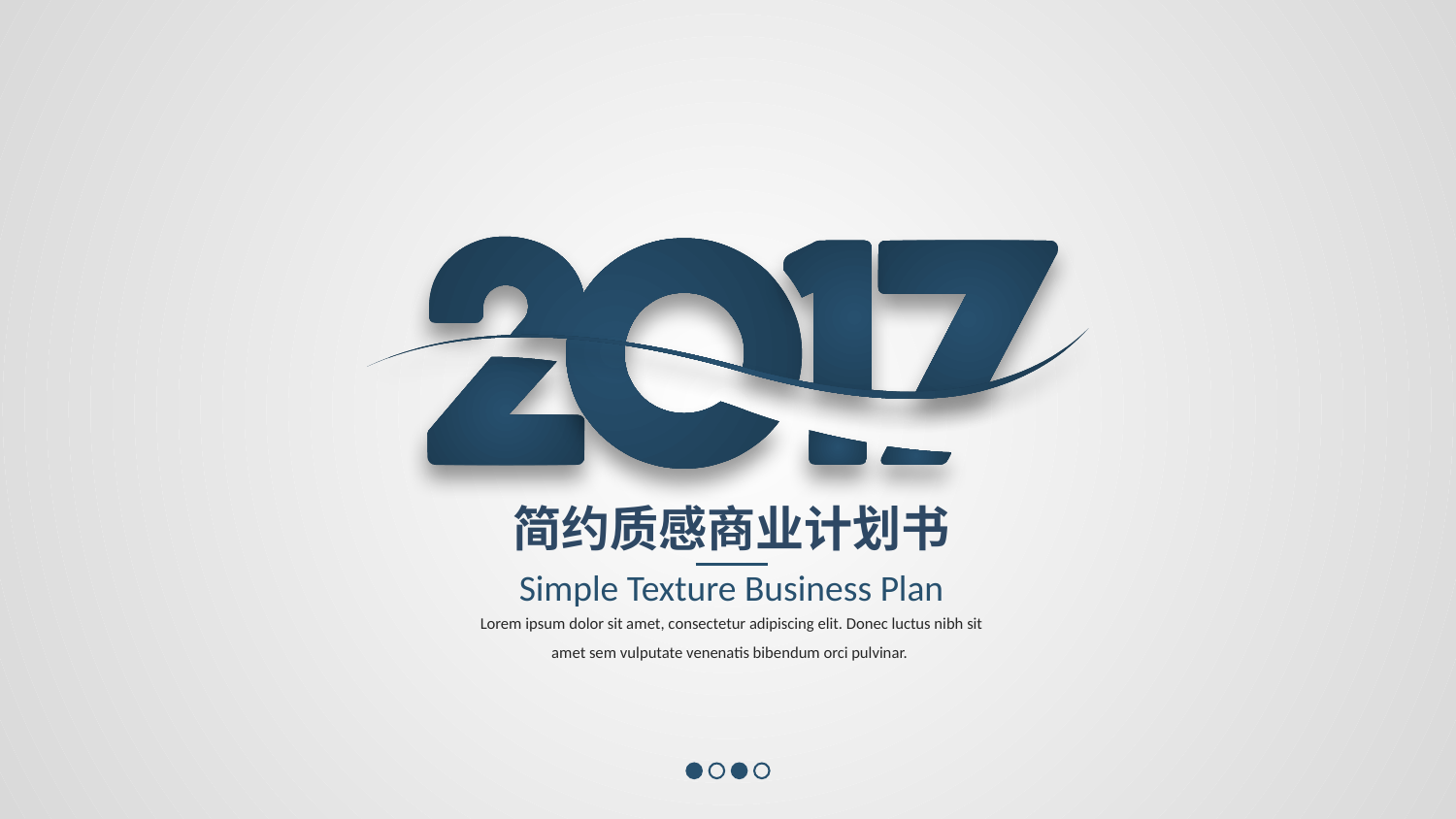

简约质感商业计划书
Simple Texture Business Plan
Lorem ipsum dolor sit amet, consectetur adipiscing elit. Donec luctus nibh sit amet sem vulputate venenatis bibendum orci pulvinar.